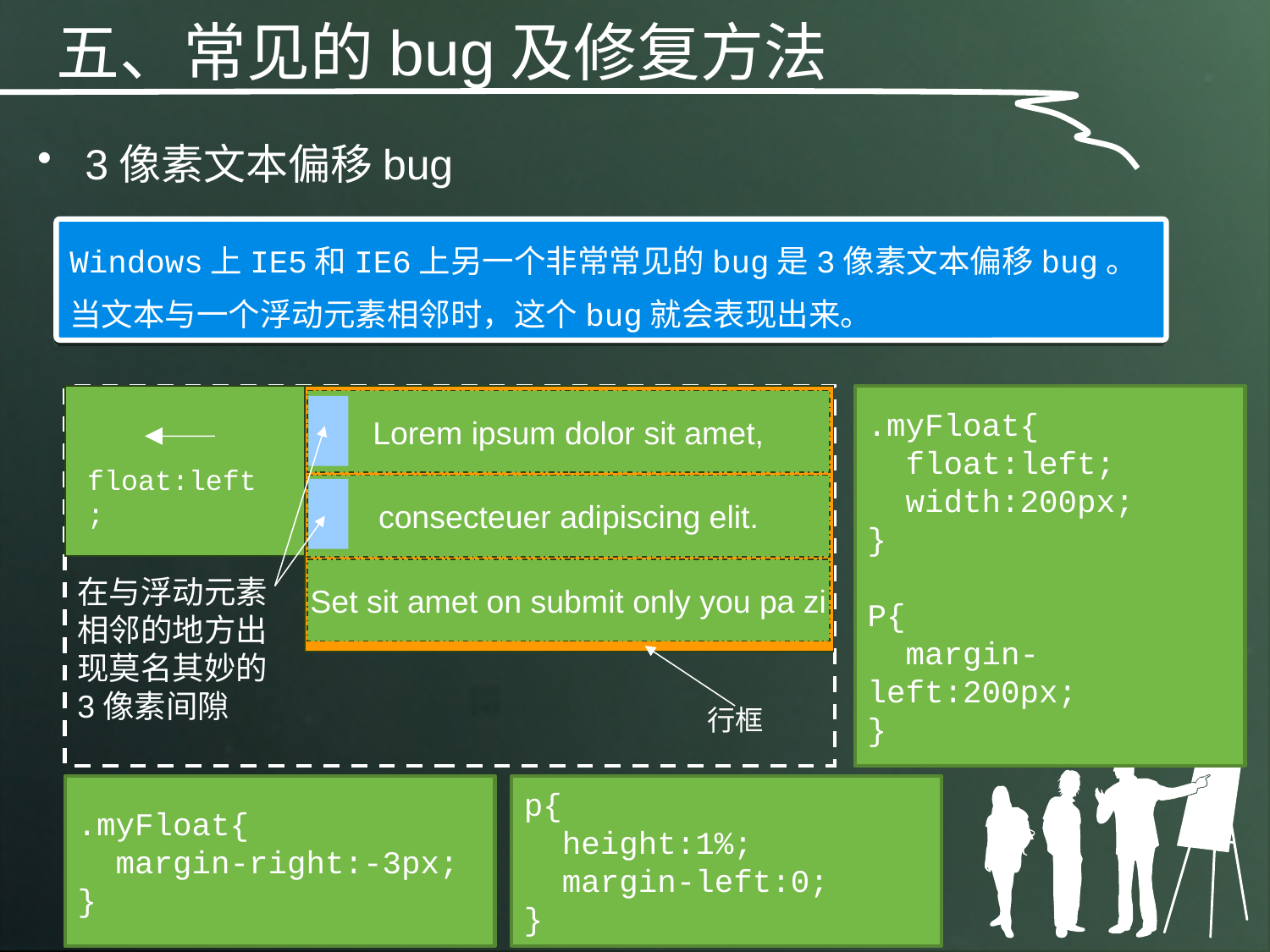

五、常见的bug及修复方法

3像素文本偏移bug

Windows上IE5和IE6上另一个非常常见的bug是3像素文本偏移bug。当文本与一个浮动元素相邻时，这个bug就会表现出来。

Lorem ipsum dolor sit amet,

float:left;
consecteuer adipiscing elit.

Set sit amet on submit only you pa zi
在与浮动元素相邻的地方出现莫名其妙的3像素间隙

行框
.myFloat{
  float:left;
  width:200px;
}

P{
  margin-left:200px;
}
.myFloat{
  margin-right:-3px;
}
p{
  height:1%;
  margin-left:0;
}